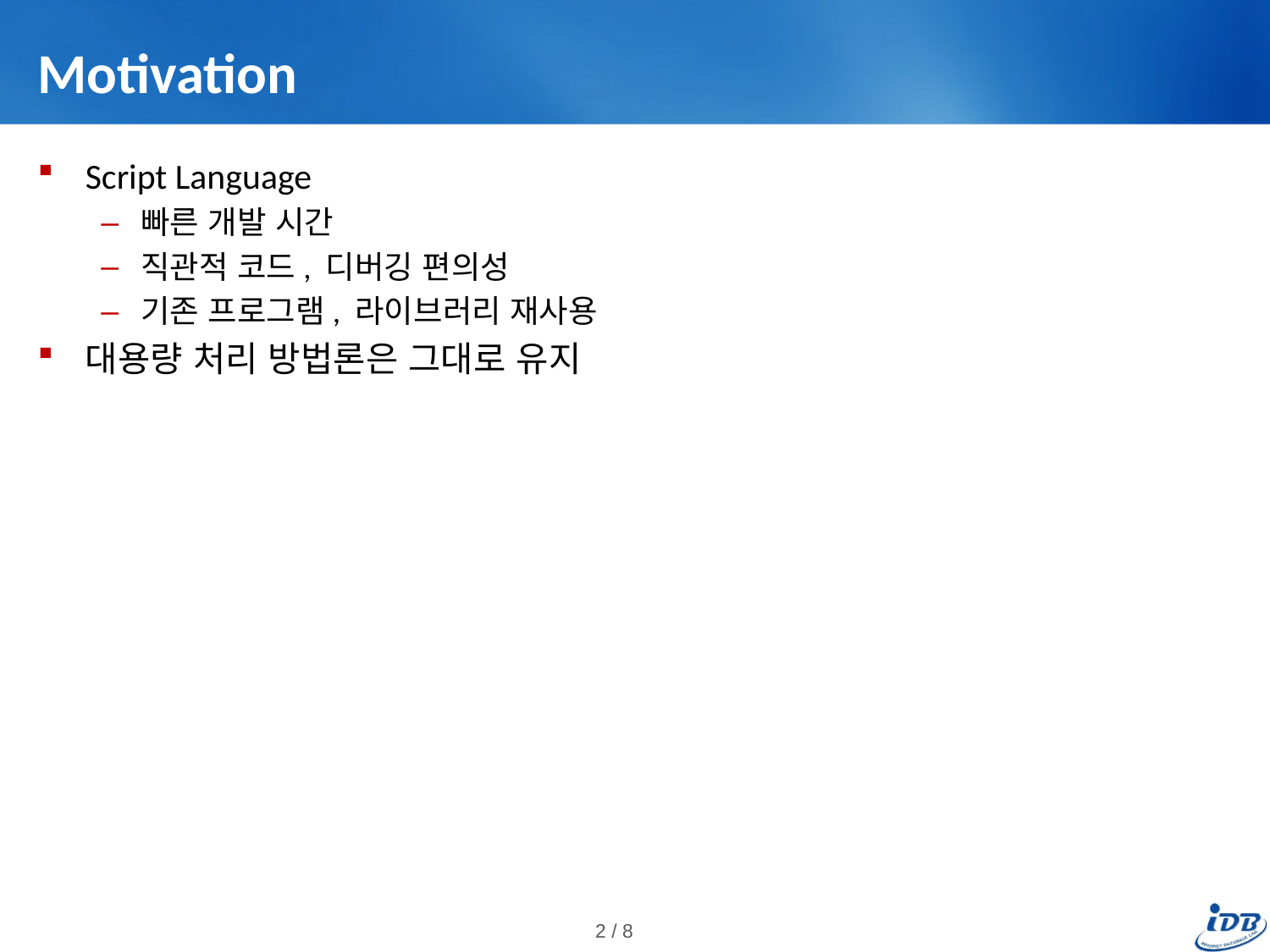

# Motivation
Script Language
빠른 개발 시간
직관적 코드, 디버깅 편의성
기존 프로그램, 라이브러리 재사용
대용량 처리 방법론은 그대로 유지